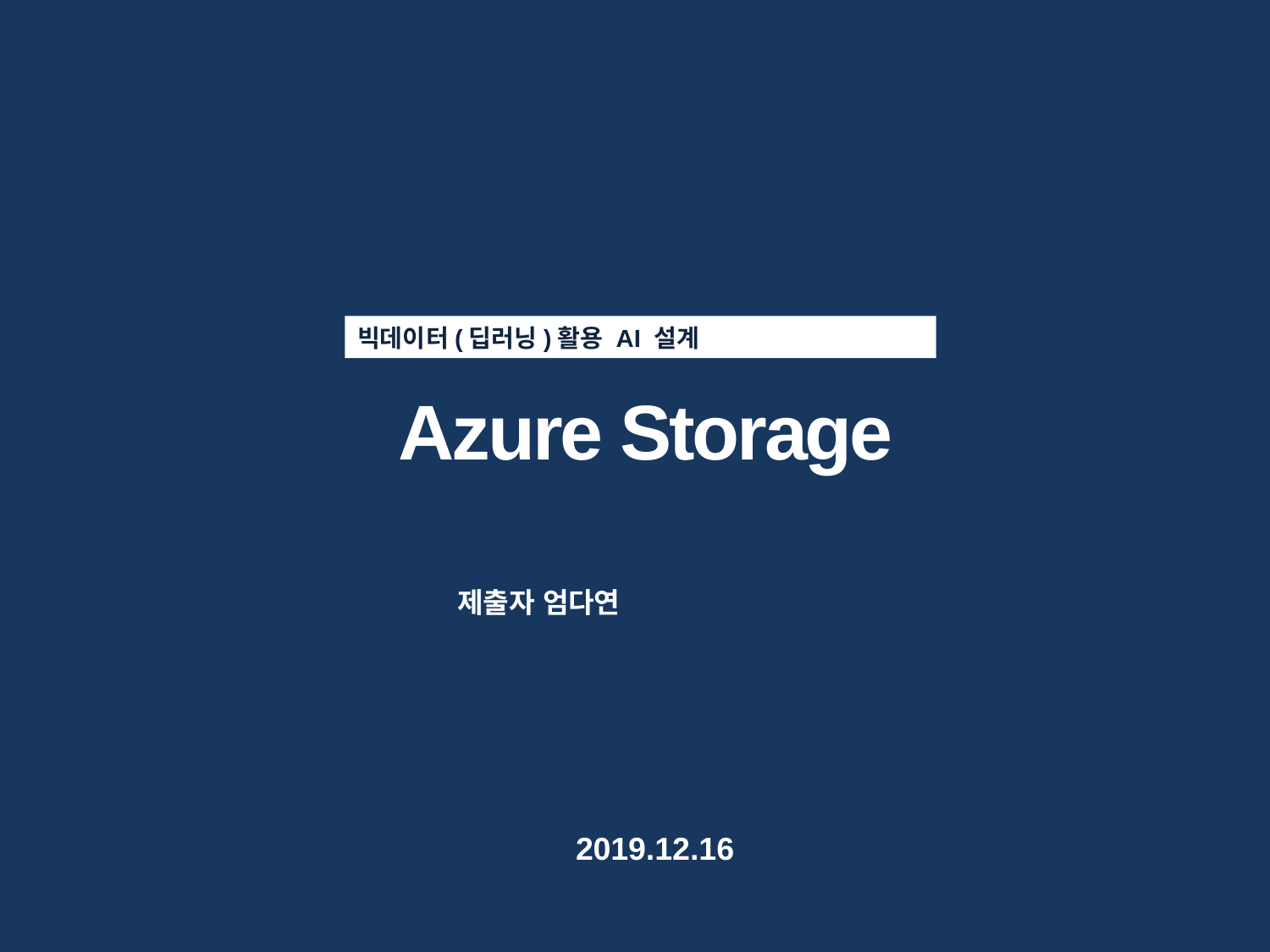

빅데이터(딥러닝)활용 AI 설계
 Azure Storage
제출자 엄다연
2019.12.16